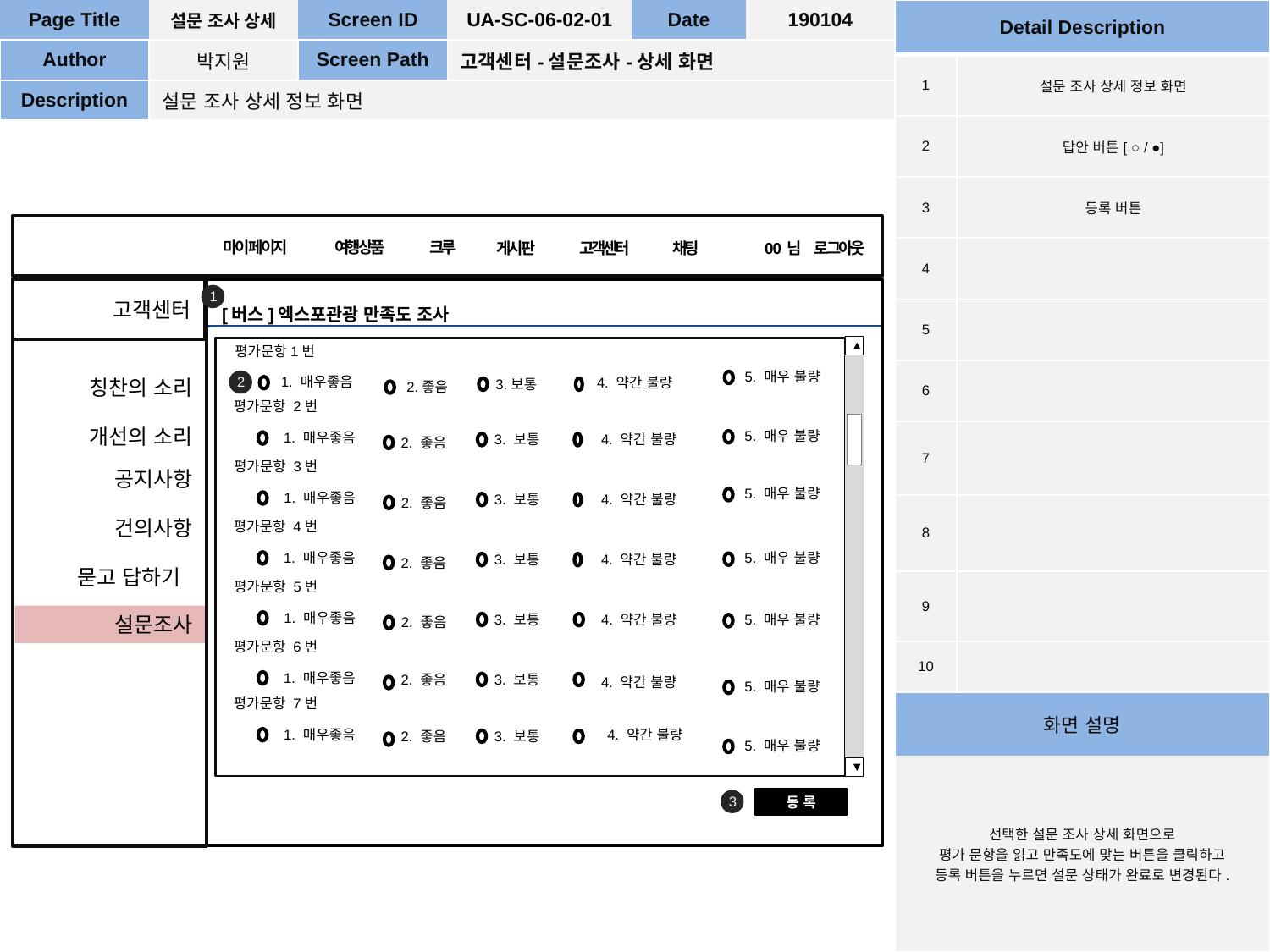

| Page Title | 설문 조사 상세 | Screen ID | UA-SC-06-02-01 | Date | 190104 |
| --- | --- | --- | --- | --- | --- |
| Author | 박지원 | Screen Path | 고객센터-설문조사-상세 화면 |  |  |
| Description | 설문 조사 상세 정보 화면 |  |  |  |  |
| Detail Description |  |
| --- | --- |
| 1 | 설문 조사 상세 정보 화면 |
| 2 | 답안 버튼[ ○ / ●] |
| 3 | 등록 버튼 |
| 4 |  |
| 5 |  |
| 6 |  |
| 7 |  |
| 8 |  |
| 9 |  |
| 10 |  |
| 화면 설명 |  |
| 선택한 설문 조사 상세 화면으로 평가 문항을 읽고 만족도에 맞는 버튼을 클릭하고 등록 버튼을 누르면 설문 상태가 완료로 변경된다. |  |

여행상품
크루
마이 페이지
게시판
고객센터
채팅
0 0 님
로그아웃

1

고객센터
[버스]엑스포관광 만족도 조사
평가문항1번
▲

5. 매우 불량
1. 매우좋음
2

4. 약간 불량
칭찬의 소리
3.보통

2.좋음

평가문항 2번
개선의 소리
5. 매우 불량
1. 매우좋음
3. 보통
4. 약간 불량
2. 좋음

평가문항 3번
공지사항
5. 매우 불량
1. 매우좋음
3. 보통
4. 약간 불량
2. 좋음

건의사항
평가문항 4번
1. 매우좋음
5. 매우 불량

3. 보통

4. 약간 불량
2. 좋음

묻고 답하기
평가문항 5번
1. 매우좋음
3. 보통
5. 매우 불량
4. 약간 불량
설문조사
2. 좋음

평가문항 6번
1. 매우좋음
2. 좋음
3. 보통
4. 약간 불량
5. 매우 불량

평가문항 7번
1. 매우좋음
4. 약간 불량
2. 좋음
3. 보통

5. 매우 불량

▼
3

등 록